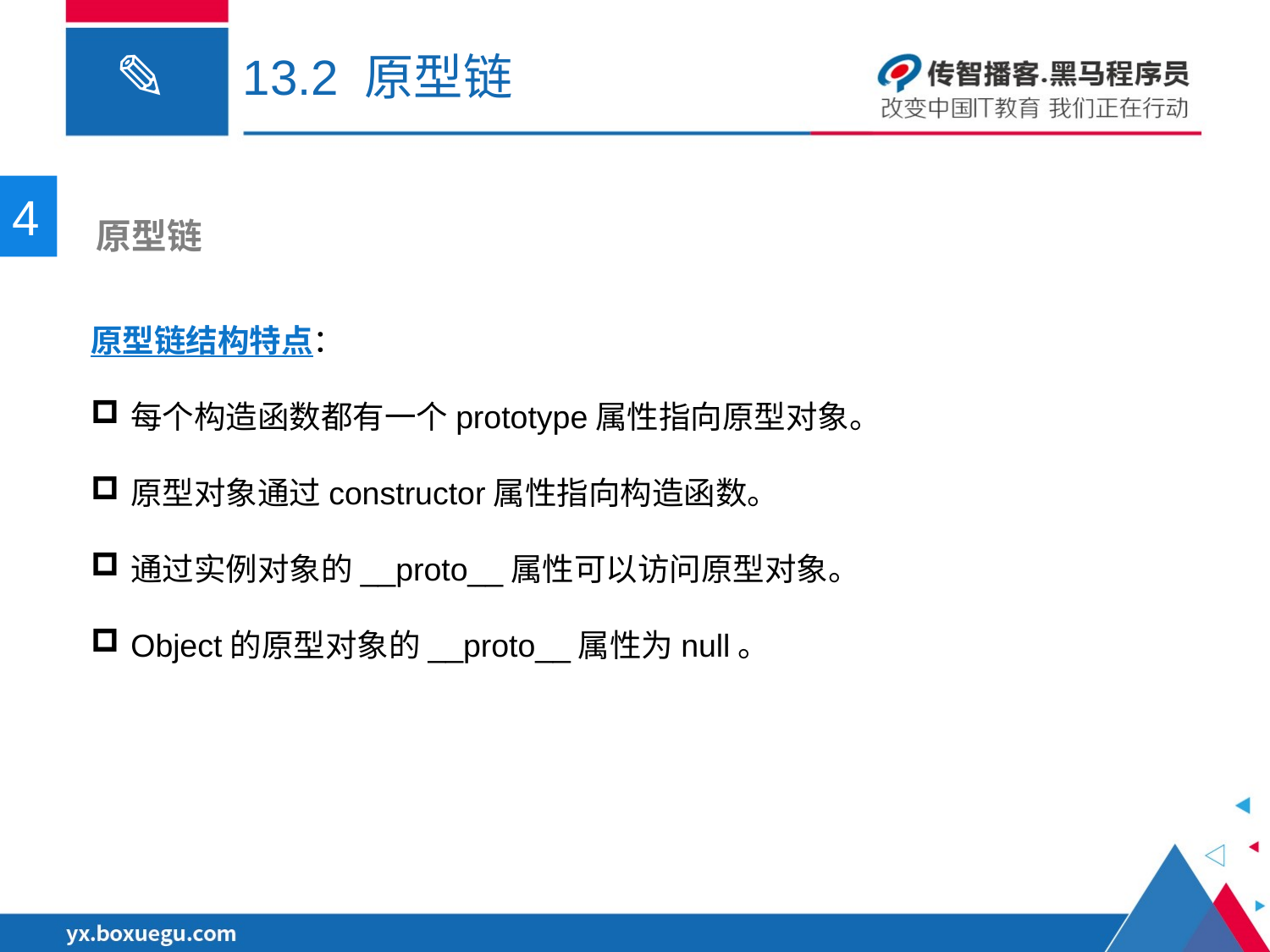

# 13.2 原型链

4
  原型链
原型链结构特点：
每个构造函数都有一个prototype属性指向原型对象。
原型对象通过constructor属性指向构造函数。
通过实例对象的__proto__属性可以访问原型对象。
Object的原型对象的__proto__属性为null。